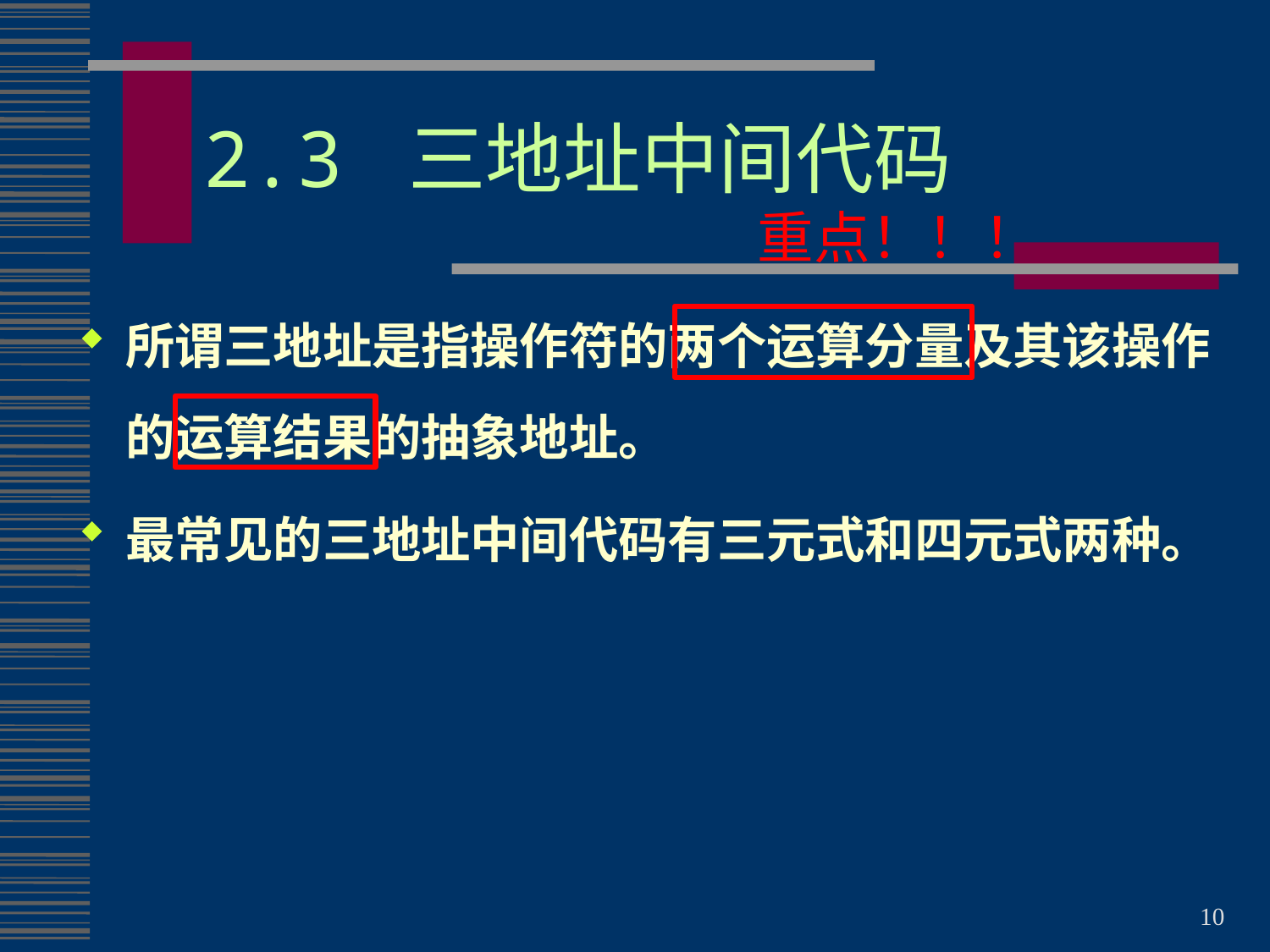

# 2.3 三地址中间代码
重点！！！
所谓三地址是指操作符的两个运算分量及其该操作的运算结果的抽象地址。
最常见的三地址中间代码有三元式和四元式两种。